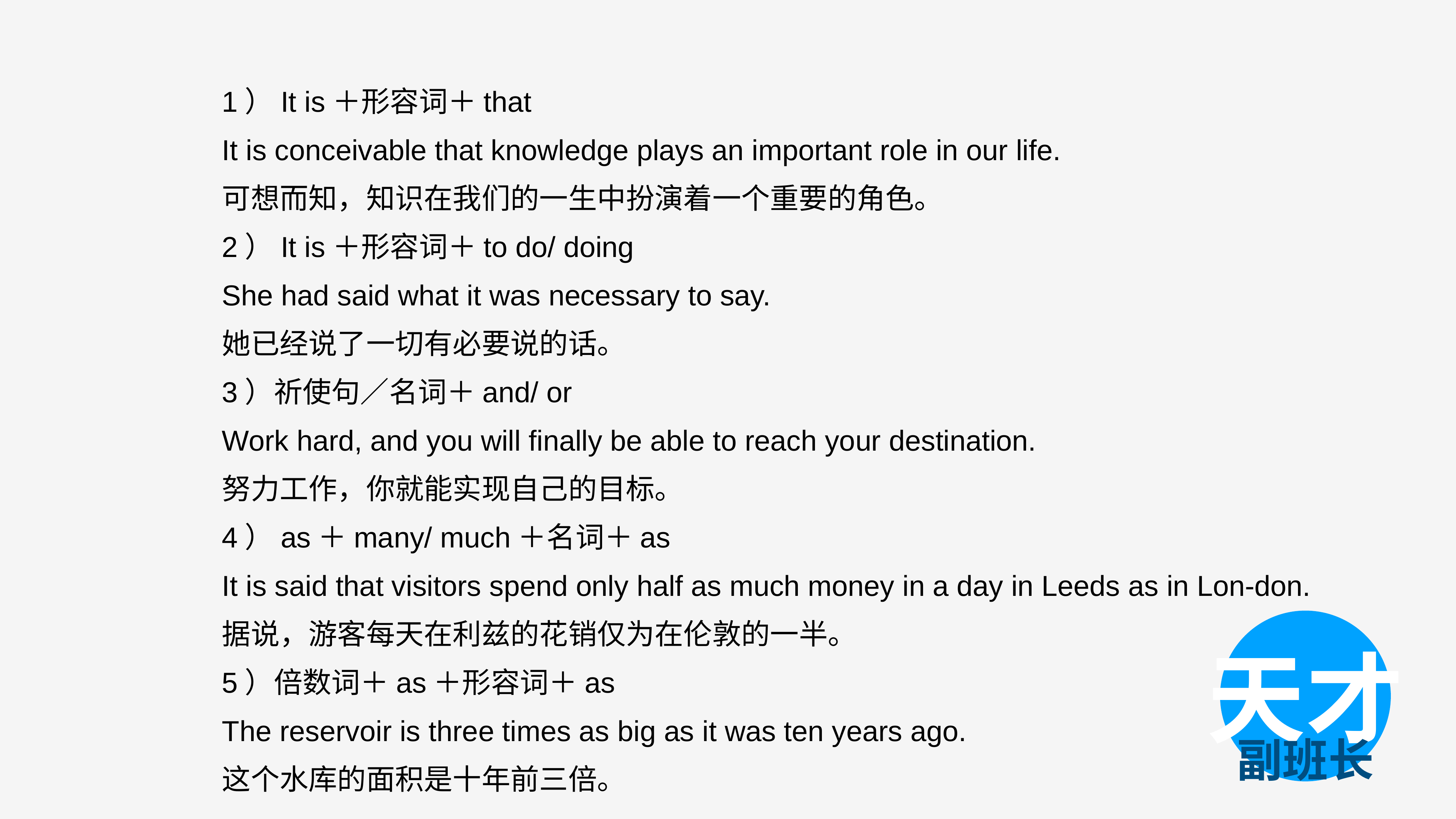

1）It is＋形容词＋that
It is conceivable that knowledge plays an important role in our life.
可想而知，知识在我们的一生中扮演着一个重要的角色。
2）It is＋形容词＋to do/ doing
She had said what it was necessary to say.
她已经说了一切有必要说的话。
3）祈使句／名词＋and/ or
Work hard, and you will finally be able to reach your destination.
努力工作，你就能实现自己的目标。
4）as＋many/ much＋名词＋as
It is said that visitors spend only half as much money in a day in Leeds as in Lon-don.
据说，游客每天在利兹的花销仅为在伦敦的一半。
5）倍数词＋as＋形容词＋as
The reservoir is three times as big as it was ten years ago.
这个水库的面积是十年前三倍。